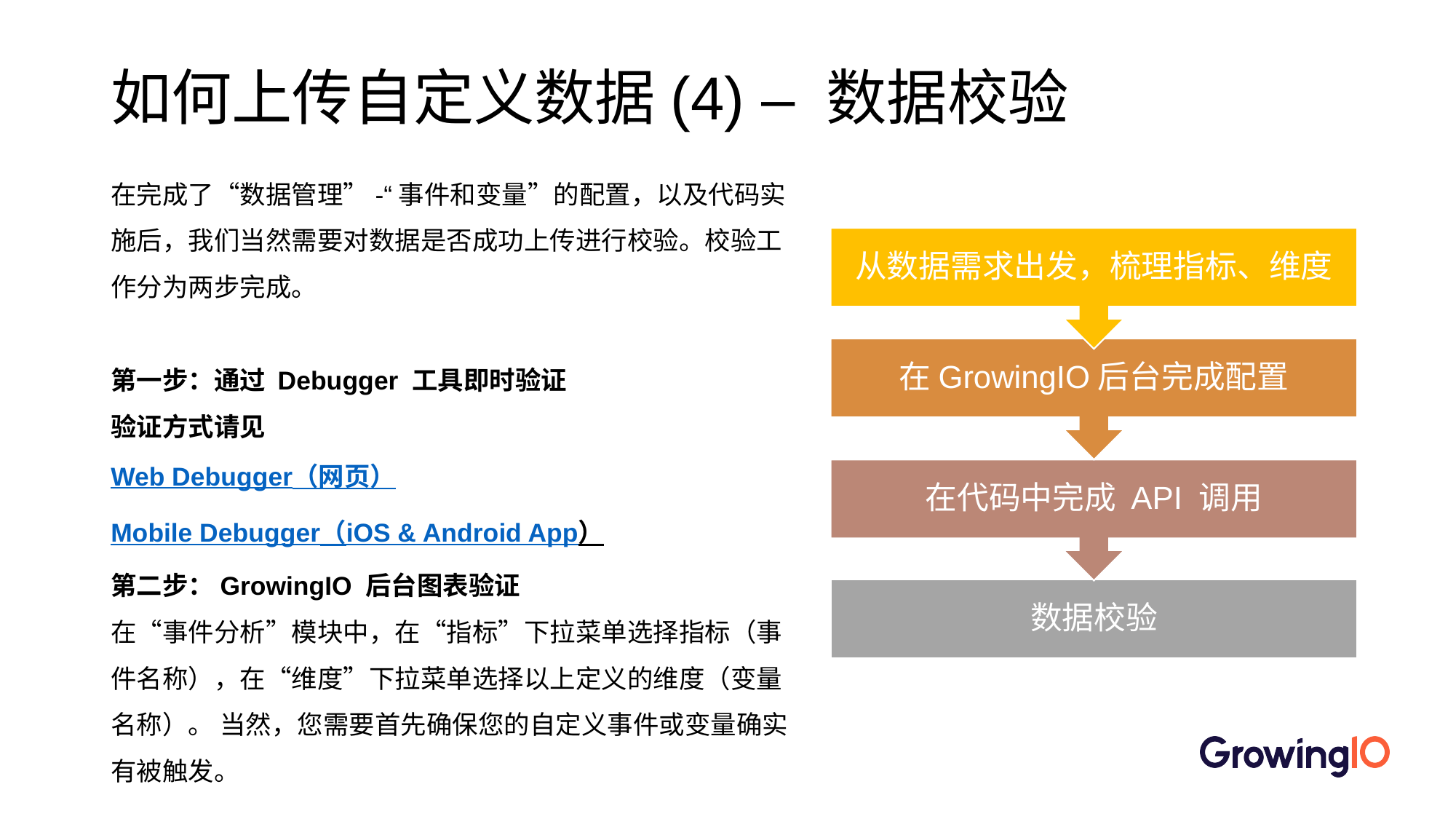

# 如何上传自定义数据(4) – 数据校验
在完成了“数据管理”-“事件和变量”的配置，以及代码实施后，我们当然需要对数据是否成功上传进行校验。校验工作分为两步完成。

第一步：通过 Debugger 工具即时验证
验证方式请见
Web Debugger（网页）
Mobile Debugger（iOS & Android App）
第二步：GrowingIO 后台图表验证
在“事件分析”模块中，在“指标”下拉菜单选择指标（事件名称），在“维度”下拉菜单选择以上定义的维度（变量名称）。 当然，您需要首先确保您的自定义事件或变量确实有被触发。

数据校验
在代码中完成 API 调用
在GrowingIO后台完成配置
从数据需求出发，梳理指标、维度